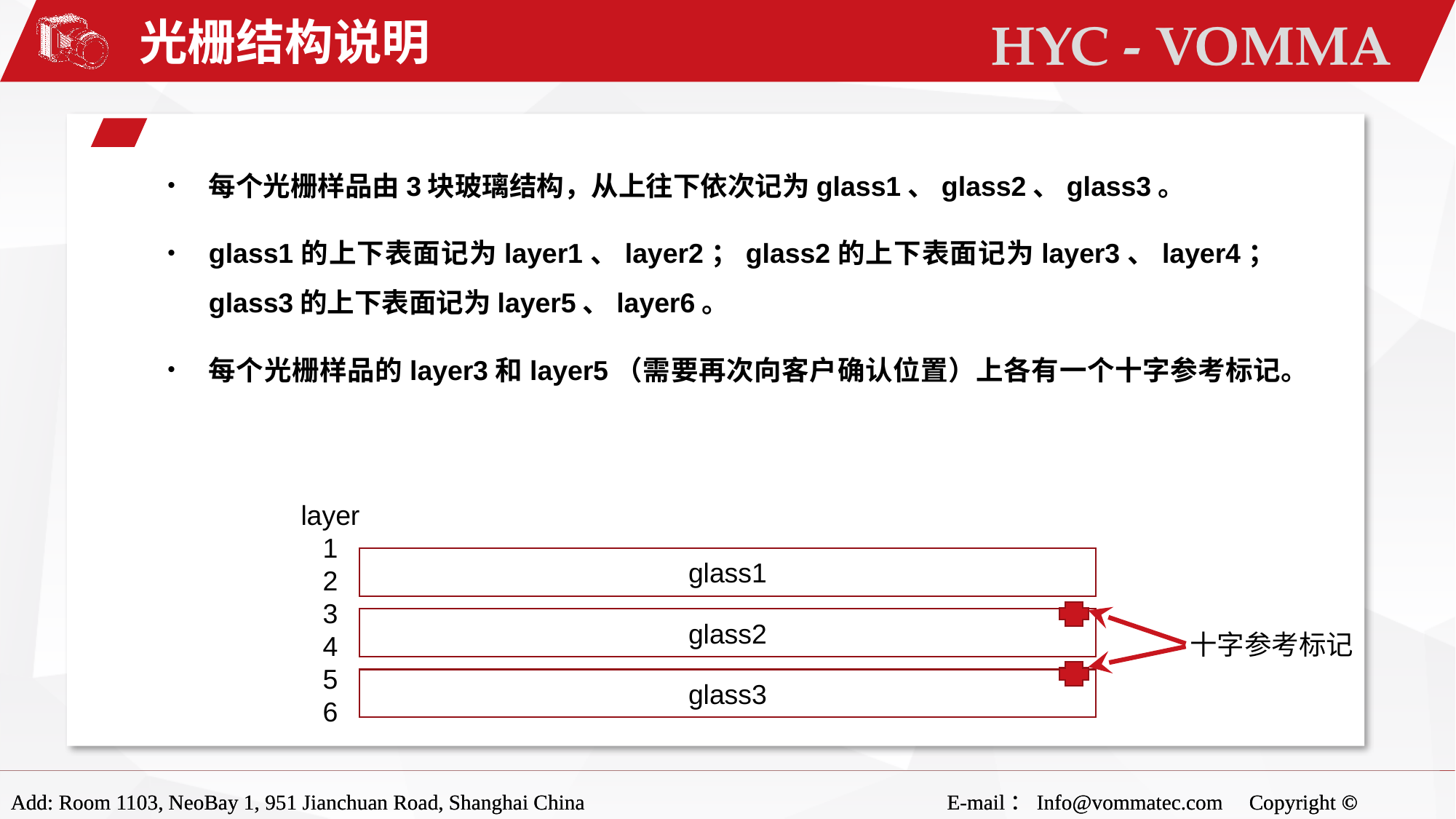

光栅结构说明

每个光栅样品由3块玻璃结构，从上往下依次记为glass1、glass2、glass3。
glass1的上下表面记为layer1、layer2；glass2的上下表面记为layer3、layer4；glass3的上下表面记为layer5、layer6。
每个光栅样品的layer3和layer5（需要再次向客户确认位置）上各有一个十字参考标记。

layer
1
2
3
4
5
6
glass1
glass2
glass3

十字参考标记

Add: Room 1103, NeoBay 1, 951 Jianchuan Road, Shanghai China	 		            E-mail：Info@vommatec.com     Copyright © VOMMA
Add: Room 1103, NeoBay 1, 951 Jianchuan Road, Shanghai China	 		            E-mail：Info@vommatec.com     Copyright © VOMMA